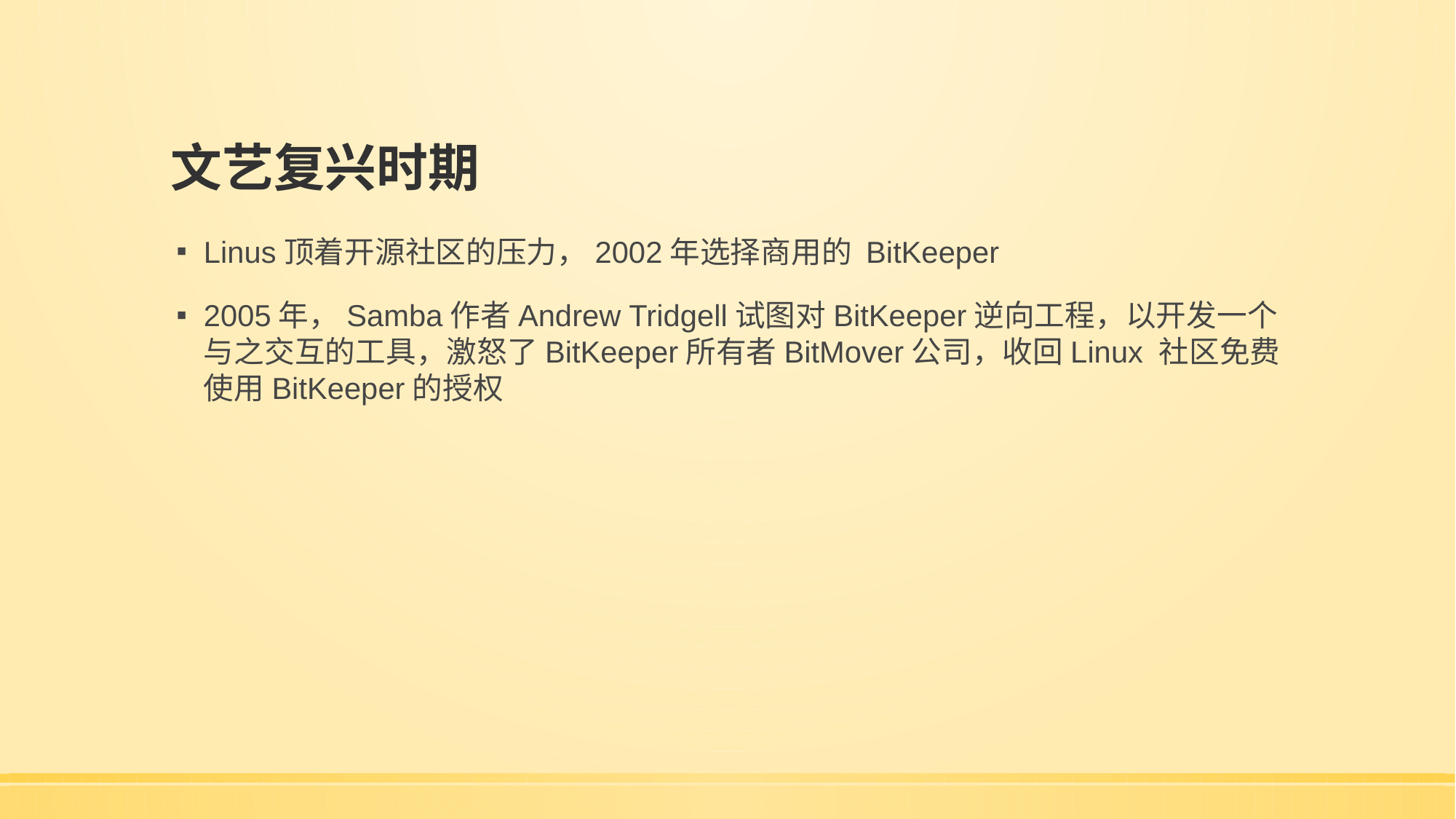

# 文艺复兴时期
Linus顶着开源社区的压力，2002年选择商用的 BitKeeper
2005年，Samba作者Andrew Tridgell试图对BitKeeper逆向工程，以开发一个与之交互的工具，激怒了BitKeeper所有者BitMover公司，收回Linux 社区免费使用BitKeeper的授权